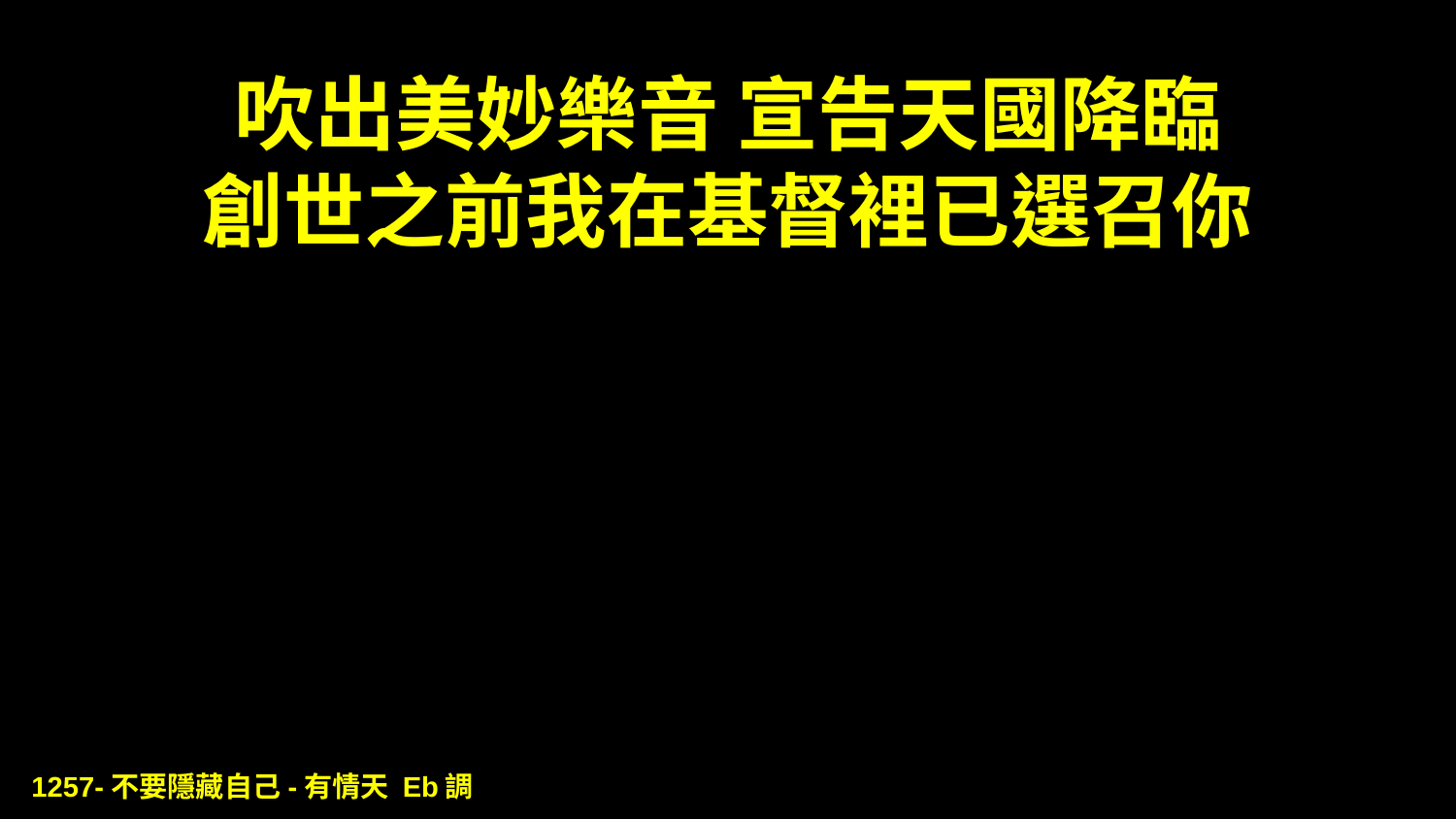

# 吹出美妙樂音 宣告天國降臨 創世之前我在基督裡已選召你
1257-不要隱藏自己-有情天 Eb調